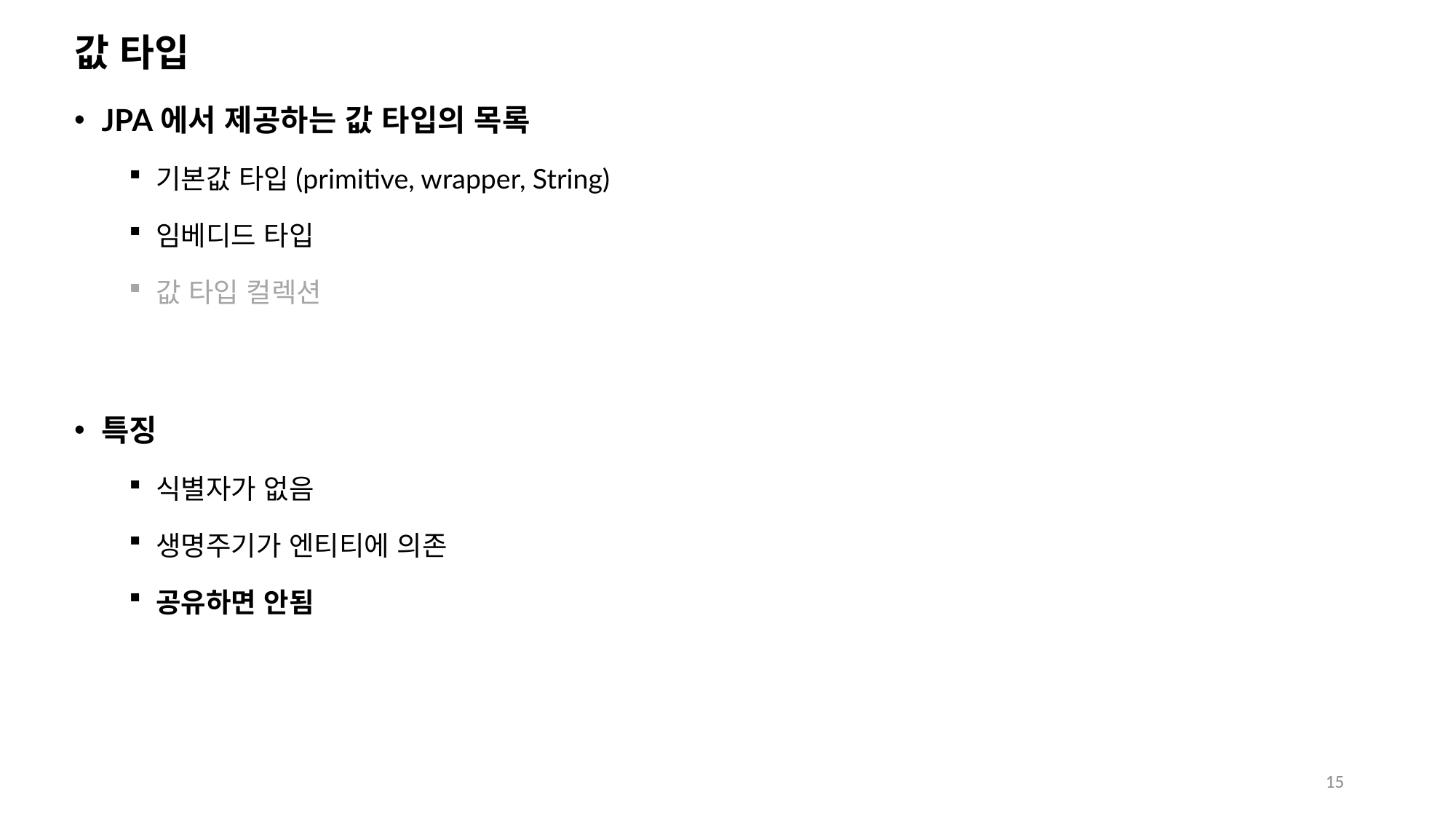

# 값 타입
JPA에서 제공하는 값 타입의 목록
기본값 타입(primitive, wrapper, String)
임베디드 타입
값 타입 컬렉션

특징
식별자가 없음
생명주기가 엔티티에 의존
공유하면 안됨

15